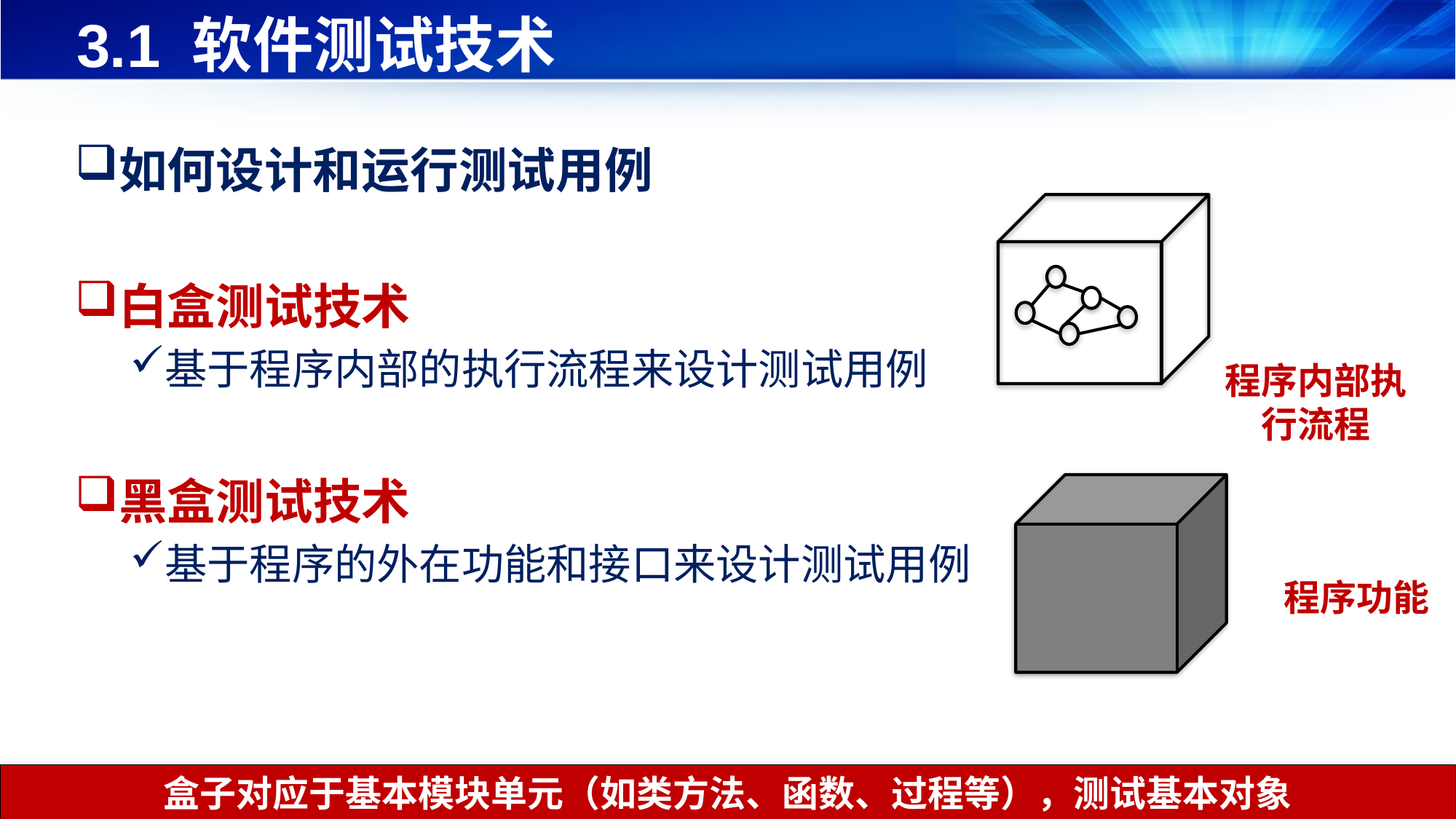

# 3.1 软件测试技术
如何设计和运行测试用例

白盒测试技术
基于程序内部的执行流程来设计测试用例

黑盒测试技术
基于程序的外在功能和接口来设计测试用例

程序内部执行流程

程序功能
盒子对应于基本模块单元（如类方法、函数、过程等），测试基本对象